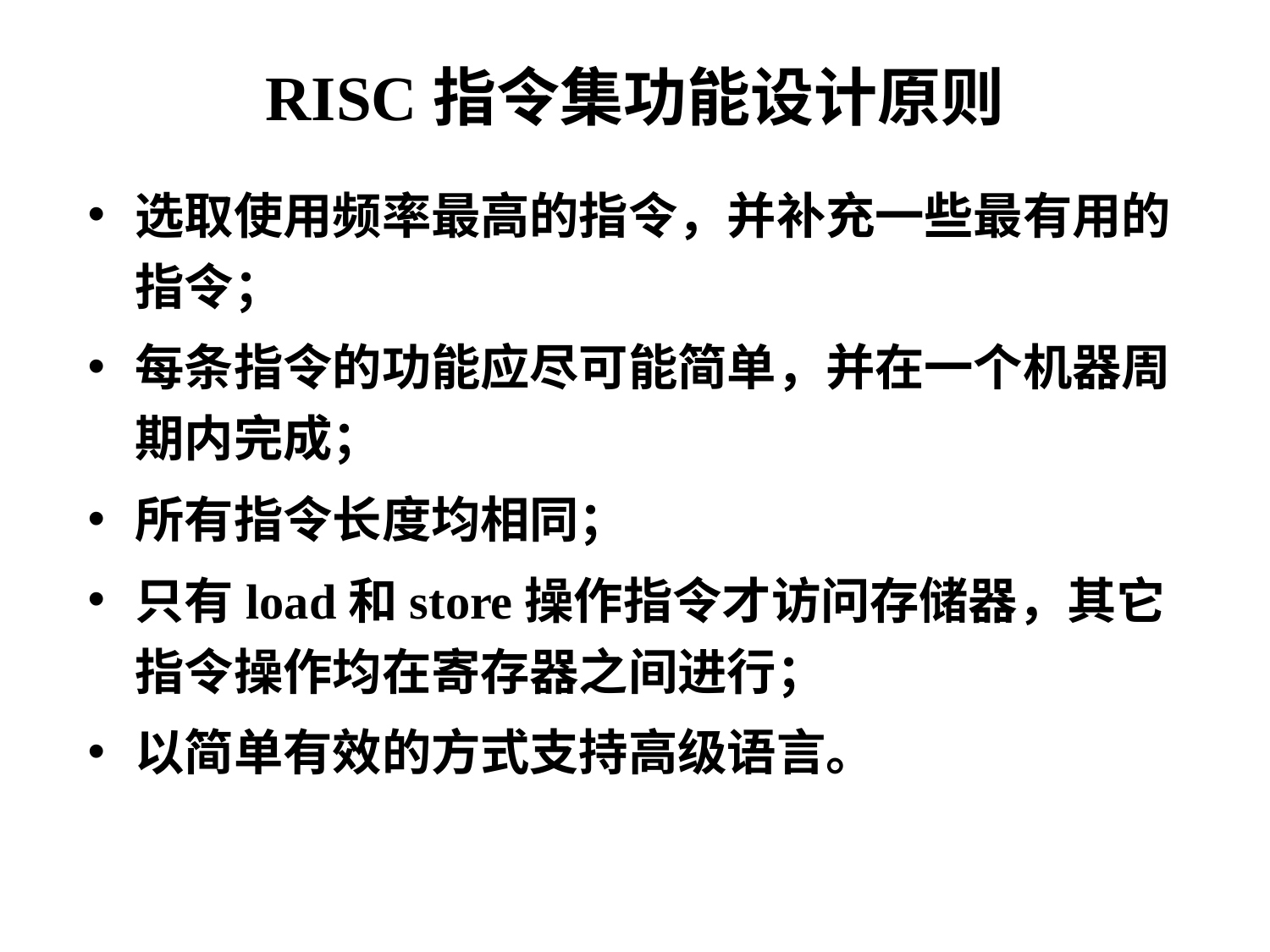

# RISC指令集功能设计原则
选取使用频率最高的指令，并补充一些最有用的指令；
每条指令的功能应尽可能简单，并在一个机器周期内完成；
所有指令长度均相同；
只有load和store操作指令才访问存储器，其它指令操作均在寄存器之间进行；
以简单有效的方式支持高级语言。